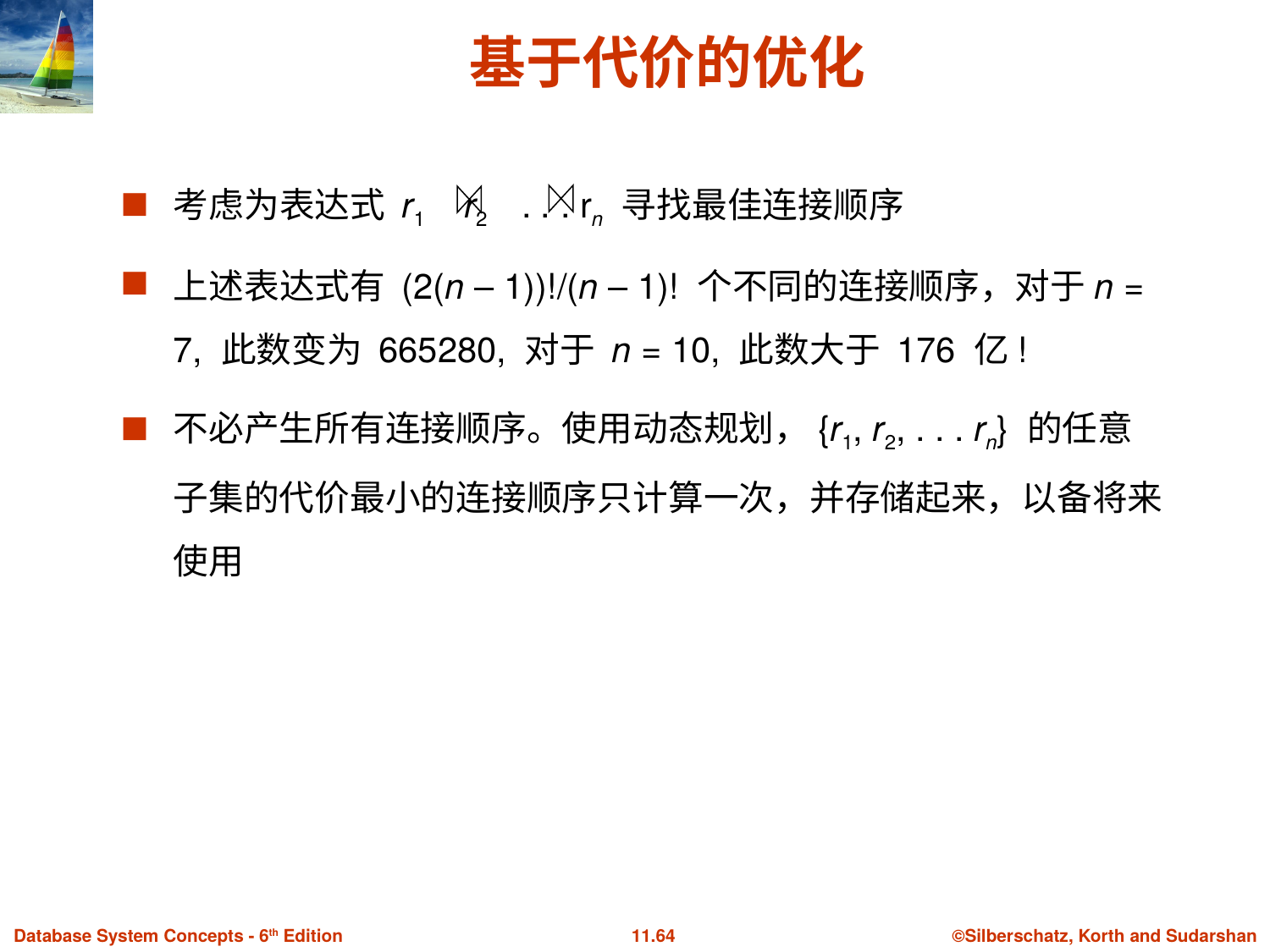

# 基于代价的优化
考虑为表达式 r1    r2      . . . rn 寻找最佳连接顺序
上述表达式有 (2(n – 1))!/(n – 1)! 个不同的连接顺序，对于n = 7, 此数变为 665280, 对于 n = 10, 此数大于 176 亿!
不必产生所有连接顺序。使用动态规划，{r1, r2, . . . rn} 的任意子集的代价最小的连接顺序只计算一次，并存储起来，以备将来使用